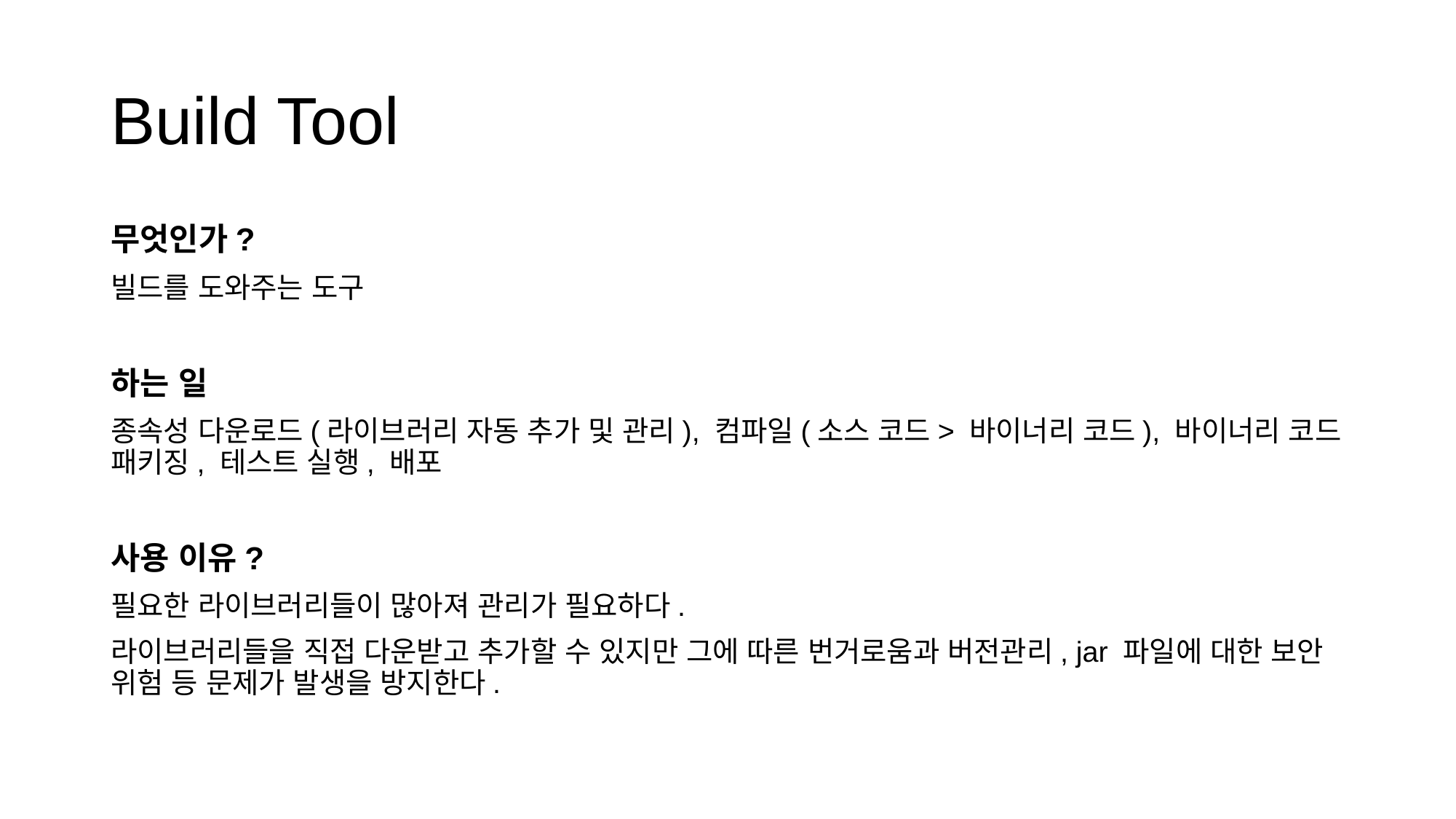

# Build Tool
무엇인가?
빌드를 도와주는 도구

하는 일
종속성 다운로드(라이브러리 자동 추가 및 관리), 컴파일(소스 코드> 바이너리 코드), 바이너리 코드 패키징, 테스트 실행, 배포

사용 이유?
필요한 라이브러리들이 많아져 관리가 필요하다.
라이브러리들을 직접 다운받고 추가할 수 있지만 그에 따른 번거로움과 버전관리, jar 파일에 대한 보안 위험 등 문제가 발생을 방지한다.